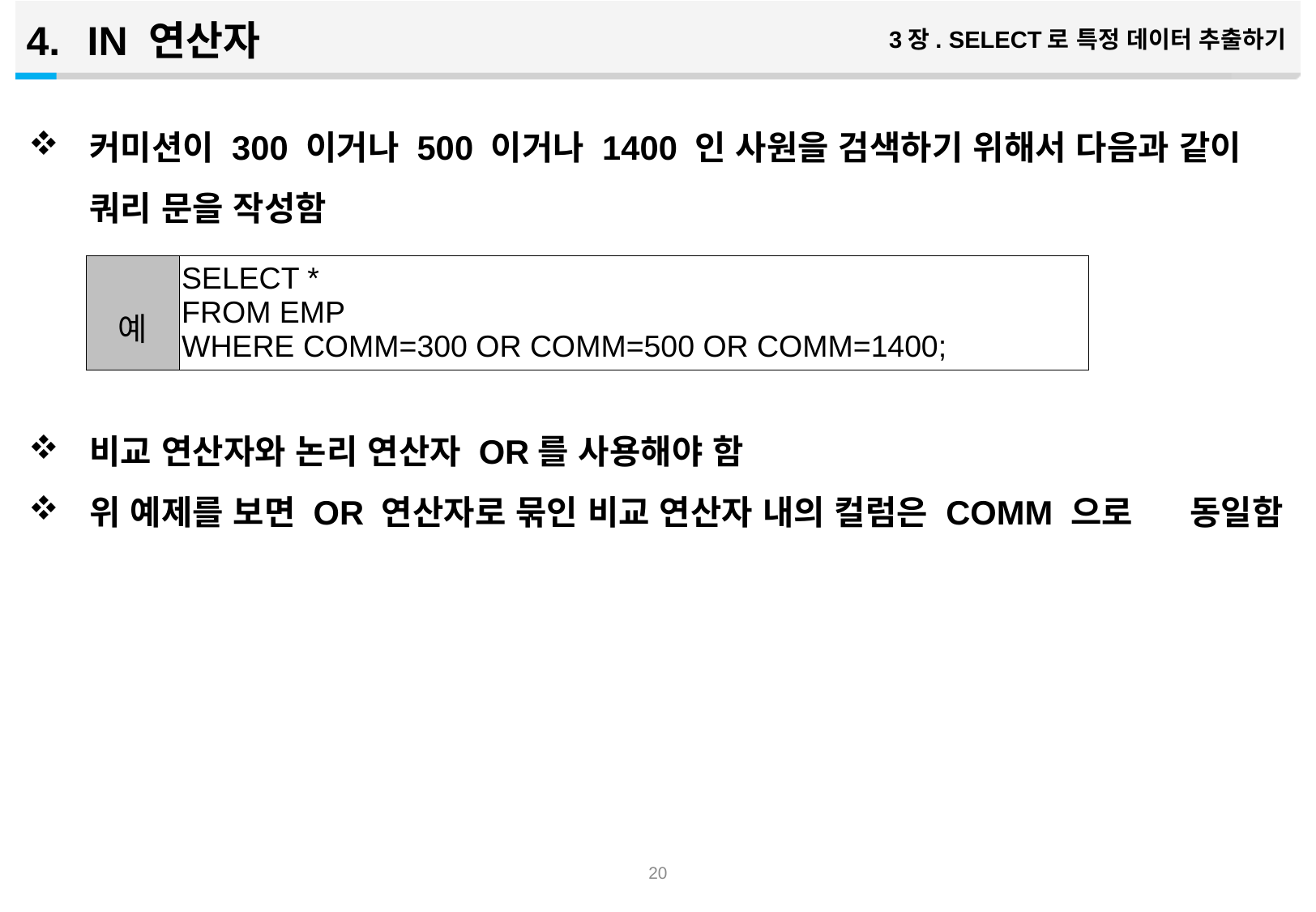

IN 연산자
3장. SELECT로 특정 데이터 추출하기
커미션이 300 이거나 500 이거나 1400 인 사원을 검색하기 위해서 다음과 같이 쿼리 문을 작성함

비교 연산자와 논리 연산자 OR를 사용해야 함
위 예제를 보면 OR 연산자로 묶인 비교 연산자 내의 컬럼은 COMM 으로      동일함
| 예 | SELECT \* FROM EMP WHERE COMM=300 OR COMM=500 OR COMM=1400; |
| --- | --- |
20